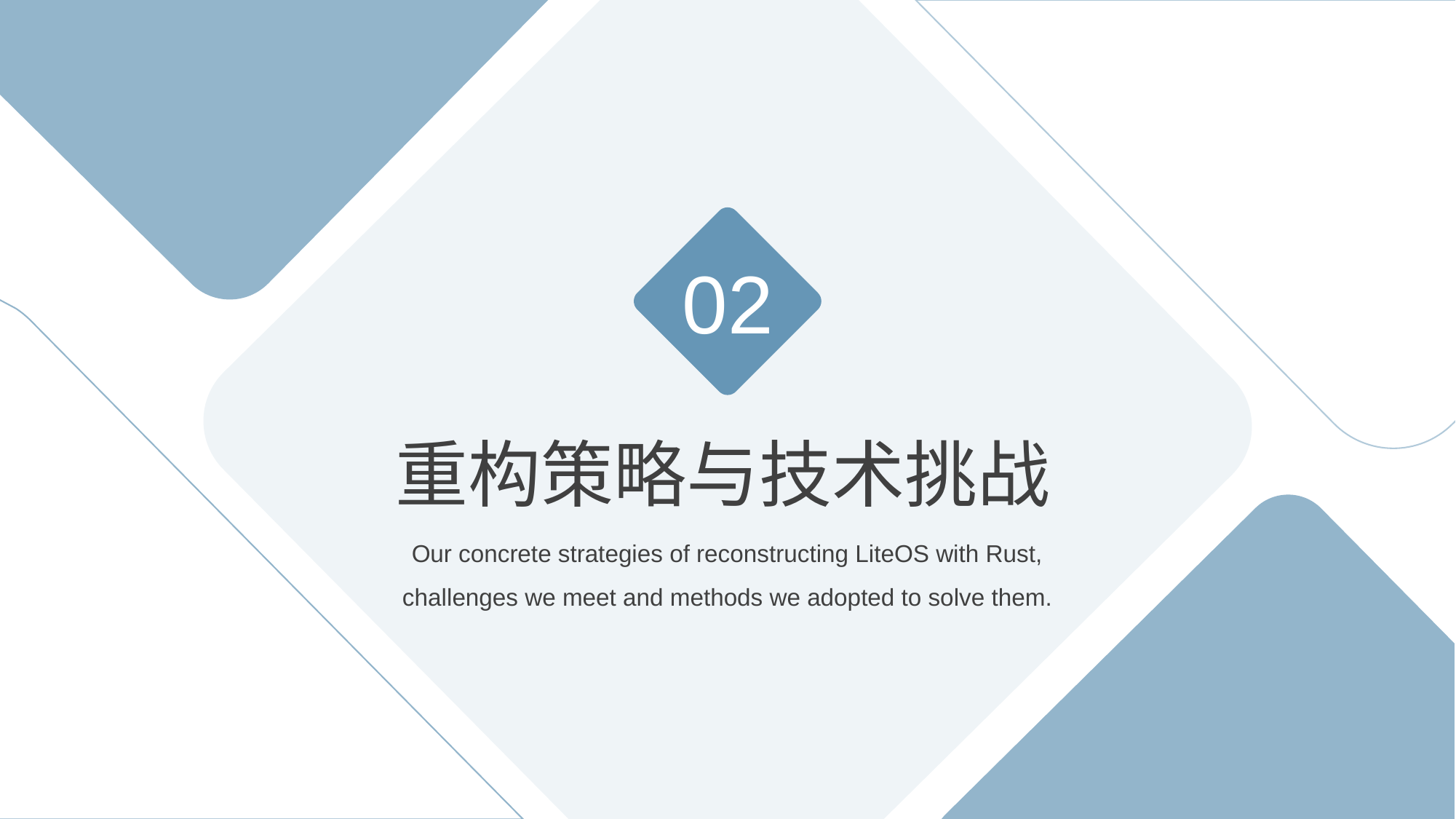

02
重构策略与技术挑战
Our concrete strategies of reconstructing LiteOS with Rust, challenges we meet and methods we adopted to solve them.